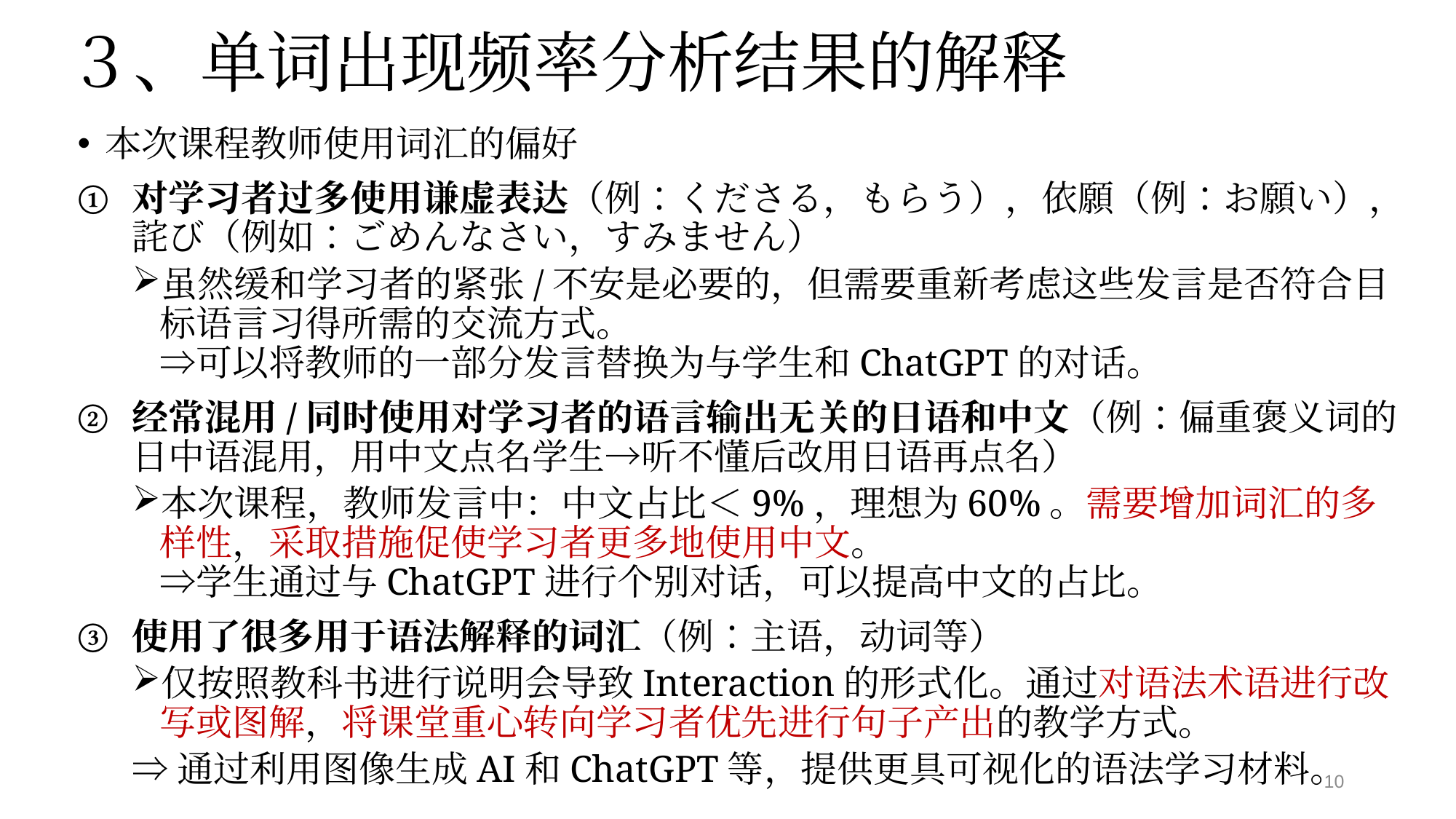

３、单词出现频率分析结果的解释
本次课程教师使用词汇的偏好
对学习者过多使用谦虚表达（例：くださる，もらう），依願（例：お願い），詫び（例如：ごめんなさい，すみません）
虽然缓和学习者的紧张/不安是必要的，但需要重新考虑这些发言是否符合目标语言习得所需的交流方式。
⇒可以将教师的一部分发言替换为与学生和ChatGPT的对话。
经常混用/同时使用对学习者的语言输出无关的日语和中文（例：偏重褒义词的日中语混用，用中文点名学生→听不懂后改用日语再点名）
本次课程，教师发言中：中文占比＜9%，理想为60%。需要增加词汇的多样性，采取措施促使学习者更多地使用中文。
⇒学生通过与ChatGPT进行个别对话，可以提高中文的占比。
使用了很多用于语法解释的词汇（例：主语，动词等）
仅按照教科书进行说明会导致Interaction的形式化。通过对语法术语进行改写或图解，将课堂重心转向学习者优先进行句子产出的教学方式。
⇒通过利用图像生成AI和ChatGPT等，提供更具可视化的语法学习材料。
10